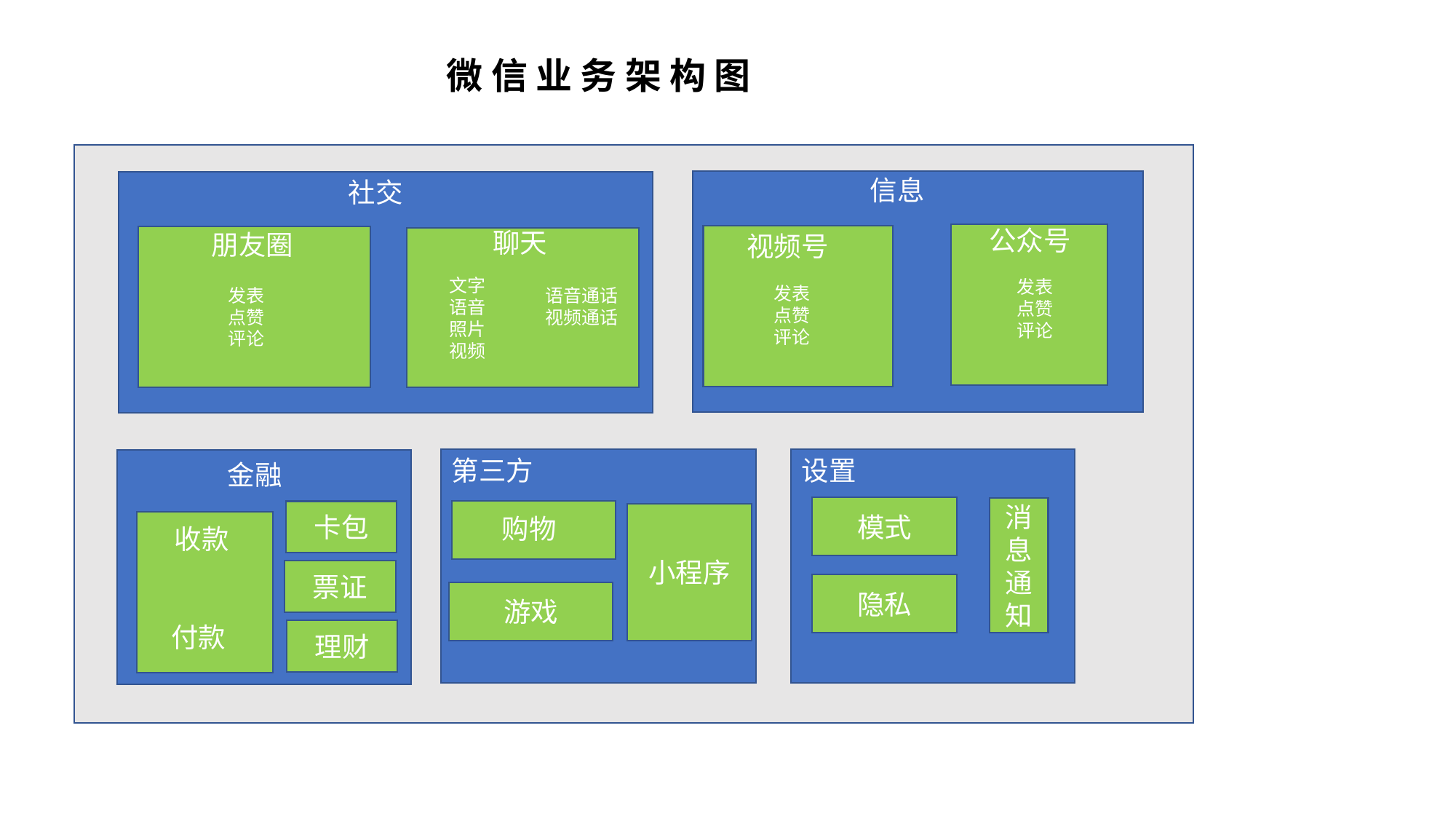

微 信 业 务 架 构 图

信息
社交

公众号
聊天
朋友圈
朋友圈
视频号

文字
语音
照片
视频

发表
点赞
评论

发表
点赞
评论

发表
点赞
评论

发表
点赞
评论

语音通话
视频通话

第三方
设置

金融
模式
消息通知

卡包
小程序
购物

收款

付款
票证
隐私
游戏
理财